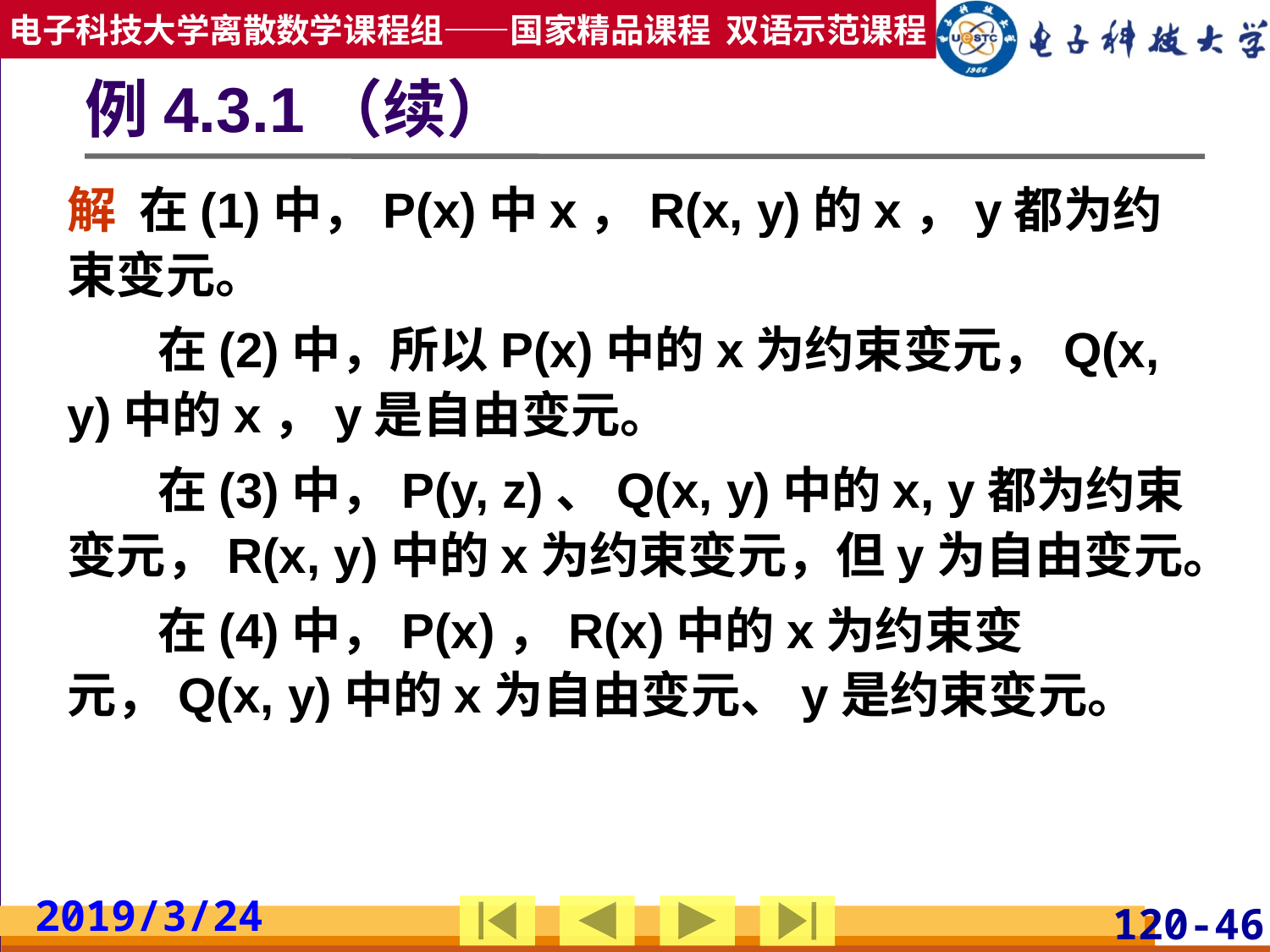

# 例4.3.1（续）
解  在(1)中，P(x)中x，R(x, y)的x，y都为约束变元。
       在(2)中，所以P(x)中的x为约束变元，Q(x, y)中的x，y是自由变元。
       在(3)中，P(y, z)、Q(x, y)中的x, y都为约束变元，R(x, y)中的x为约束变元，但y为自由变元。
       在(4)中，P(x)，R(x)中的x为约束变元，Q(x, y)中的x为自由变元、y是约束变元。
2019/3/24